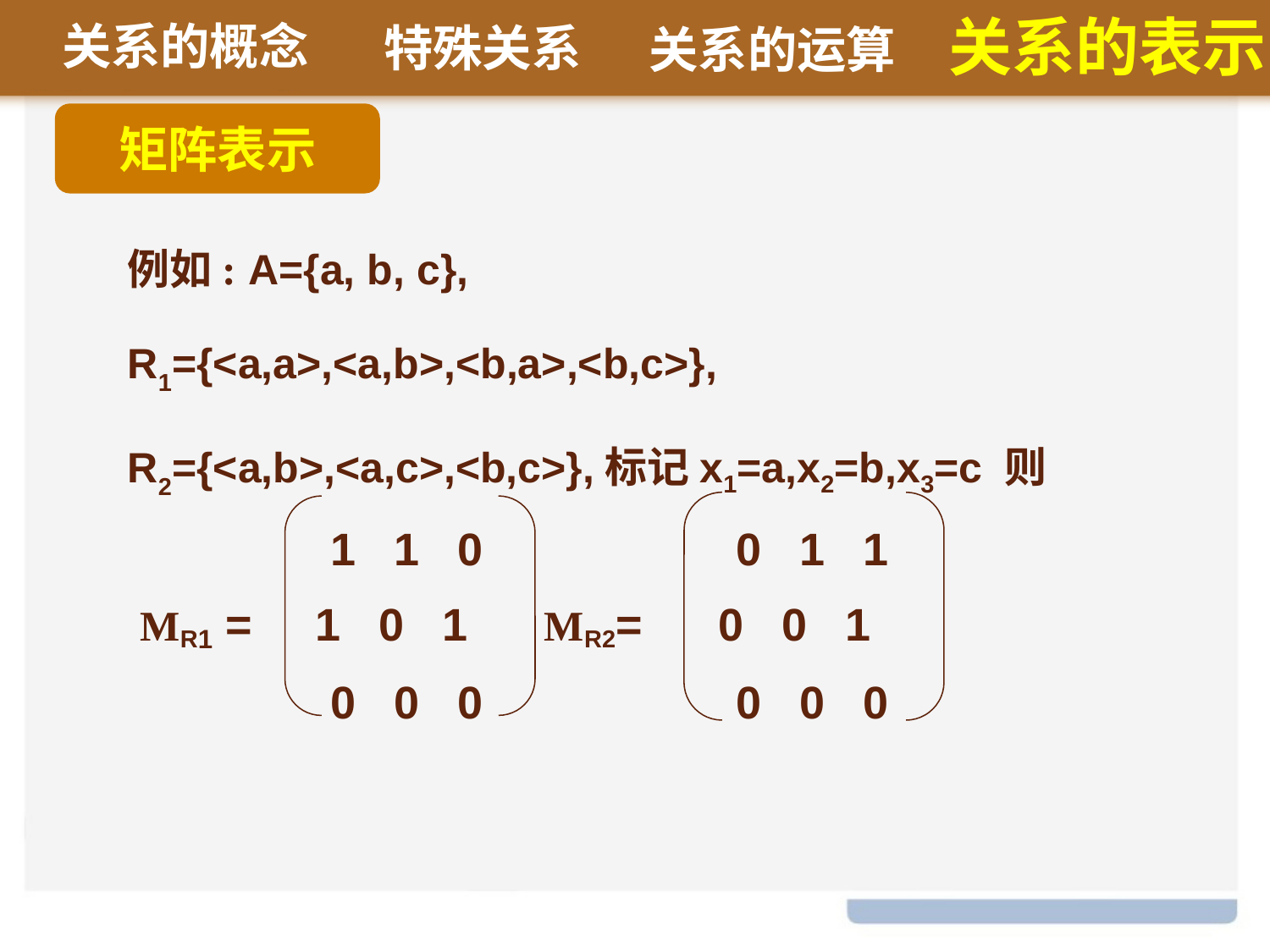

关系的概念
第一部分 集合论
第一部分 集合论
第一部分 集合论
第一部分 集合论
第一部分 集合论
第一部分 集合论
关系的表示
特殊关系
关系的运算
第一部分 集合论
矩阵表示
例如: A={a, b, c},
R1={<a,a>,<a,b>,<b,a>,<b,c>},
R2={<a,b>,<a,c>,<b,c>},标记x1=a,x2=b,x3=c 则
                1   1   0                    0   1   1
 MR1 =     1   0   1      MR2=      0   0   1
                0   0   0                    0   0   0